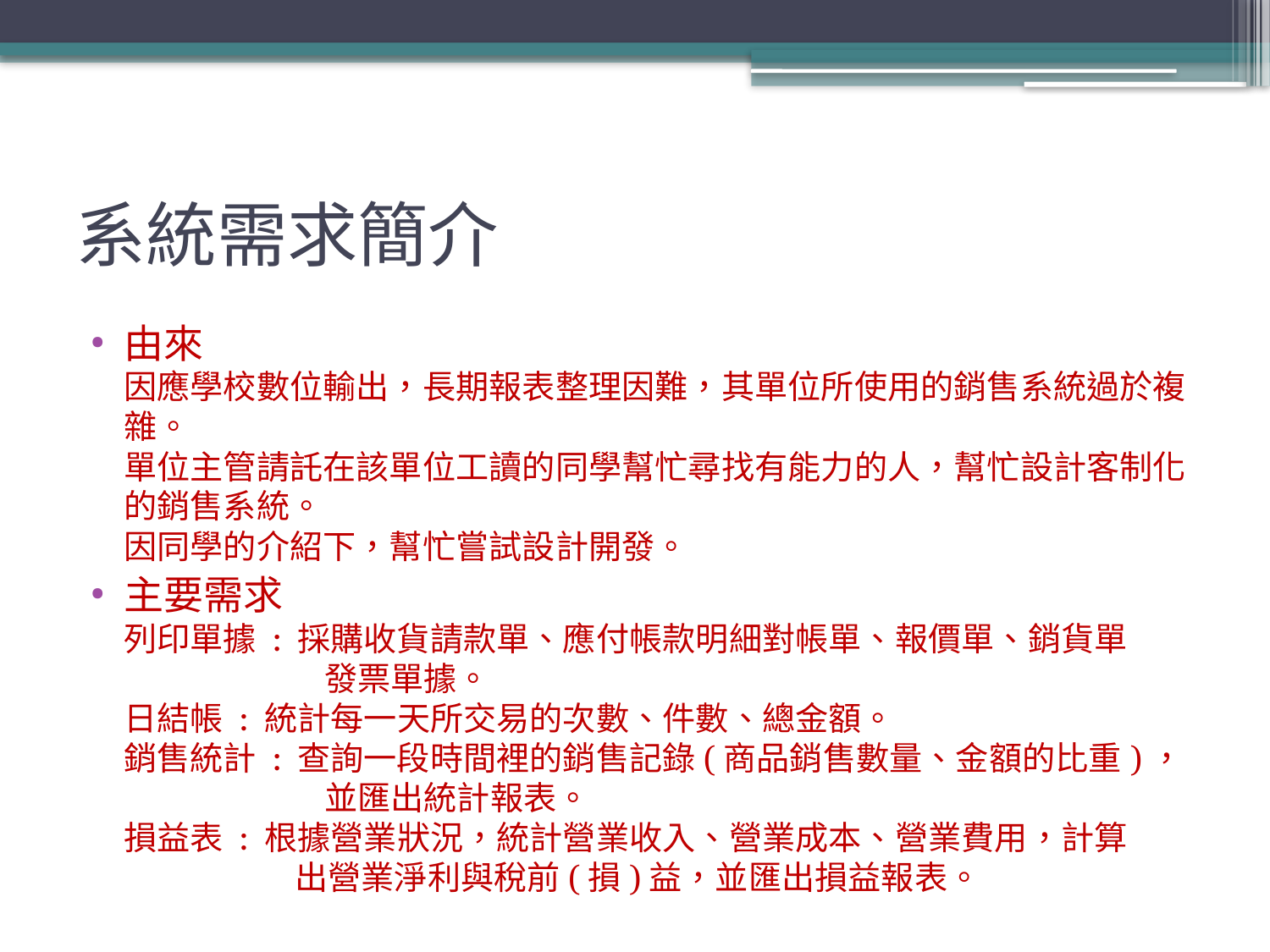

# 系統需求簡介
由來
因應學校數位輸出，長期報表整理因難，其單位所使用的銷售系統過於複雜。
單位主管請託在該單位工讀的同學幫忙尋找有能力的人，幫忙設計客制化的銷售系統。
因同學的介紹下，幫忙嘗試設計開發。
主要需求
列印單據 : 採購收貨請款單、應付帳款明細對帳單、報價單、銷貨單
	           發票單據。
日結帳 : 統計每一天所交易的次數、件數、總金額。
銷售統計 : 查詢一段時間裡的銷售記錄(商品銷售數量、金額的比重)，	           並匯出統計報表。
損益表 : 根據營業狀況，統計營業收入、營業成本、營業費用，計算      	       出營業淨利與稅前(損)益，並匯出損益報表。